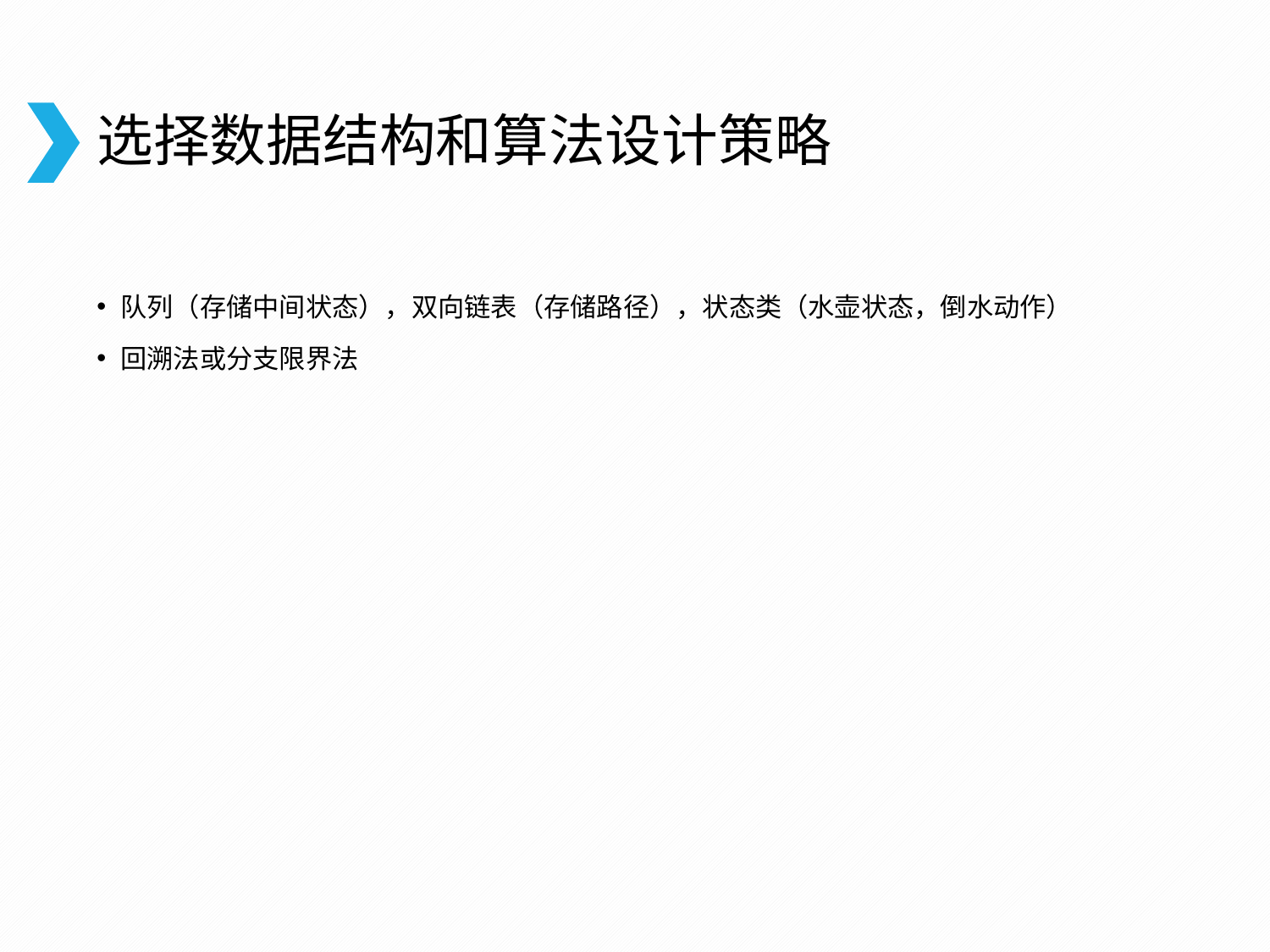

# 选择数据结构和算法设计策略

队列（存储中间状态），双向链表（存储路径），状态类（水壶状态，倒水动作）
回溯法或分支限界法